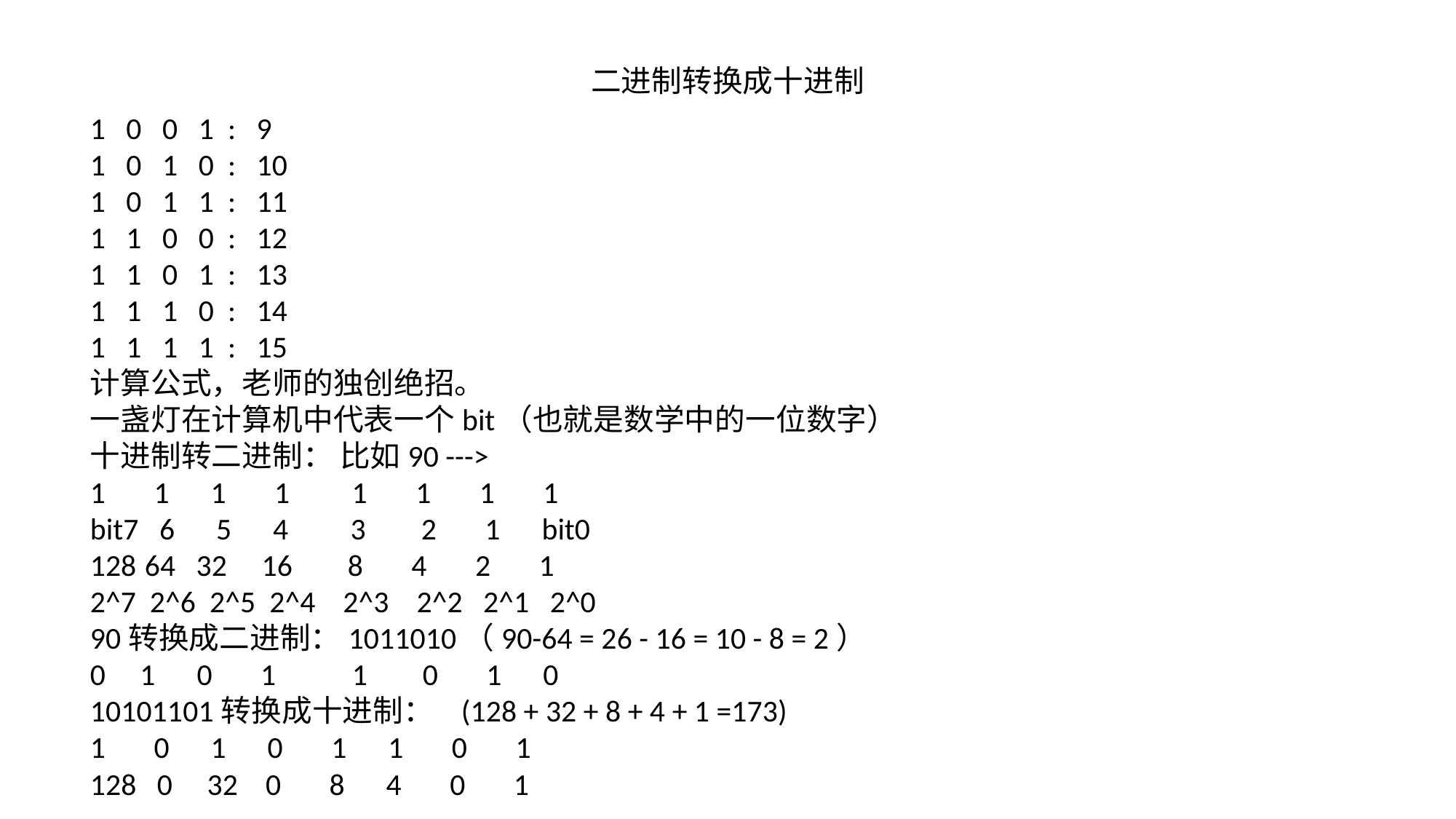

二进制转换成十进制
1   0   0   1  :   9
1   0   1   0  :   10
1   0   1   1  :   11
1   1   0   0  :   12
1   1   0   1  :   13
1   1   1   0  :   14
1   1   1   1  :   15
计算公式，老师的独创绝招。
一盏灯在计算机中代表一个bit（也就是数学中的一位数字）
十进制转二进制： 比如90 --->
1       1      1       1         1       1       1       1
bit7   6      5      4         3        2       1      bit0
64   32     16        8       4       2       1
2^7  2^6  2^5  2^4    2^3    2^2   2^1   2^0
90转换成二进制：1011010（90-64 = 26 - 16 = 10 - 8 = 2）
0     1      0       1           1        0       1      0
10101101转换成十进制：   (128 + 32 + 8 + 4 + 1 =173)
1       0      1      0       1      1       0       1
128   0     32    0       8      4       0       1